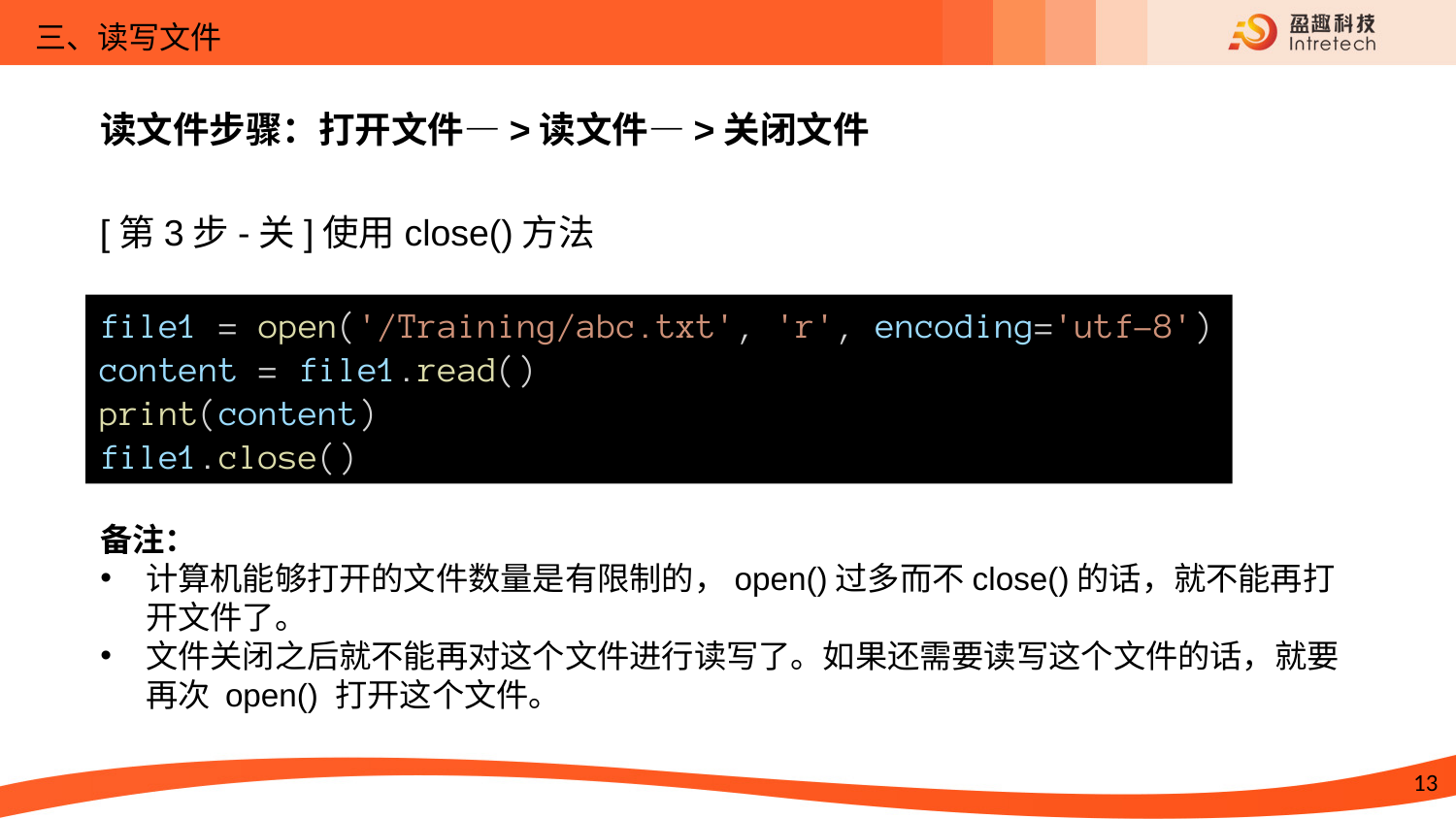

三、读写文件
读文件步骤：打开文件—>读文件—>关闭文件

[第3步-关]使用close()方法
file1 = open('/Training/abc.txt', 'r', encoding='utf-8')
content = file1.read()
print(content)
file1.close()

备注：
计算机能够打开的文件数量是有限制的，open()过多而不close()的话，就不能再打开文件了。
文件关闭之后就不能再对这个文件进行读写了。如果还需要读写这个文件的话，就要再次 open() 打开这个文件。